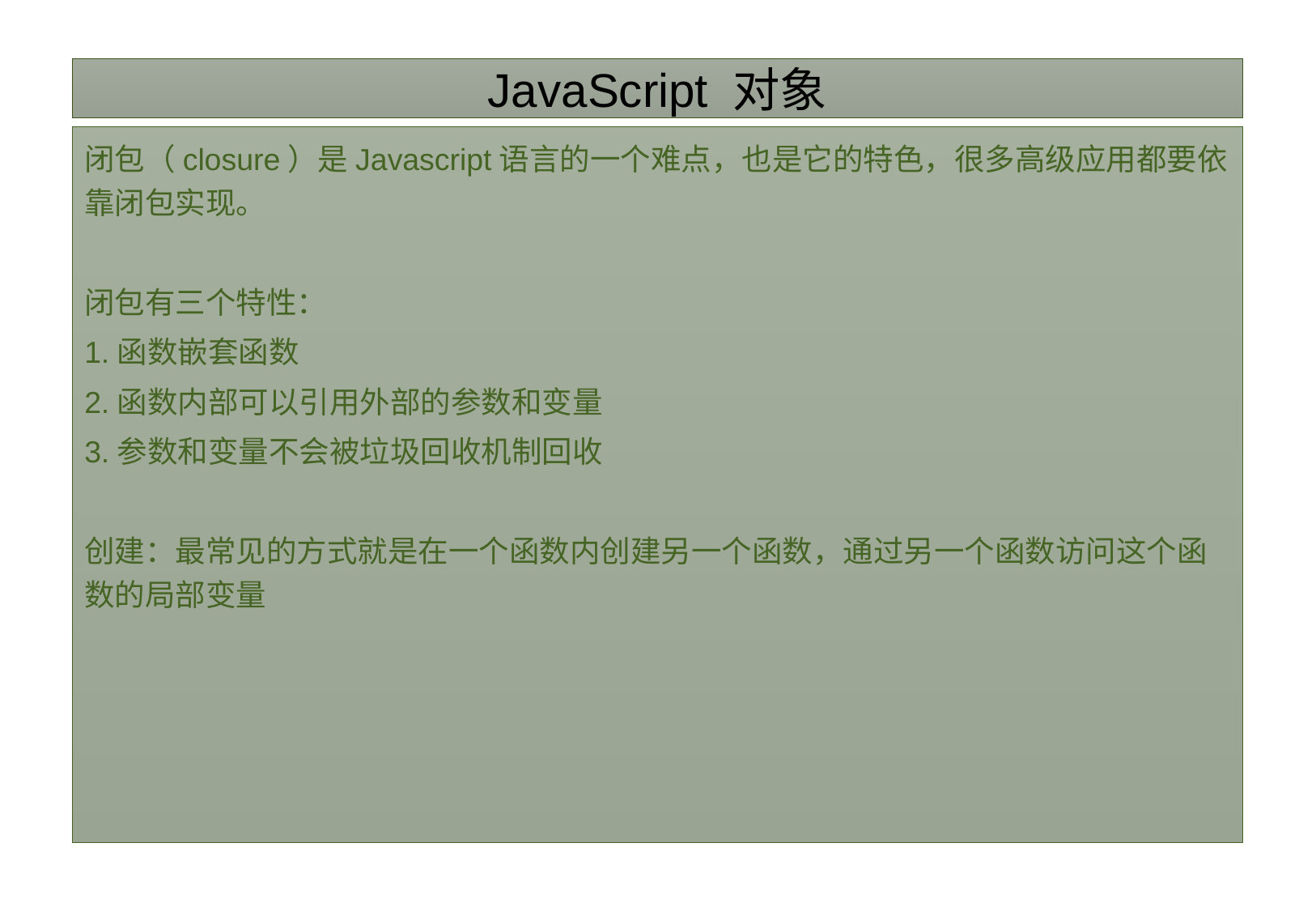

# JavaScript 对象
闭包（closure）是Javascript语言的一个难点，也是它的特色，很多高级应用都要依靠闭包实现。

闭包有三个特性：
1.函数嵌套函数
2.函数内部可以引用外部的参数和变量
3.参数和变量不会被垃圾回收机制回收

创建：最常见的方式就是在一个函数内创建另一个函数，通过另一个函数访问这个函数的局部变量